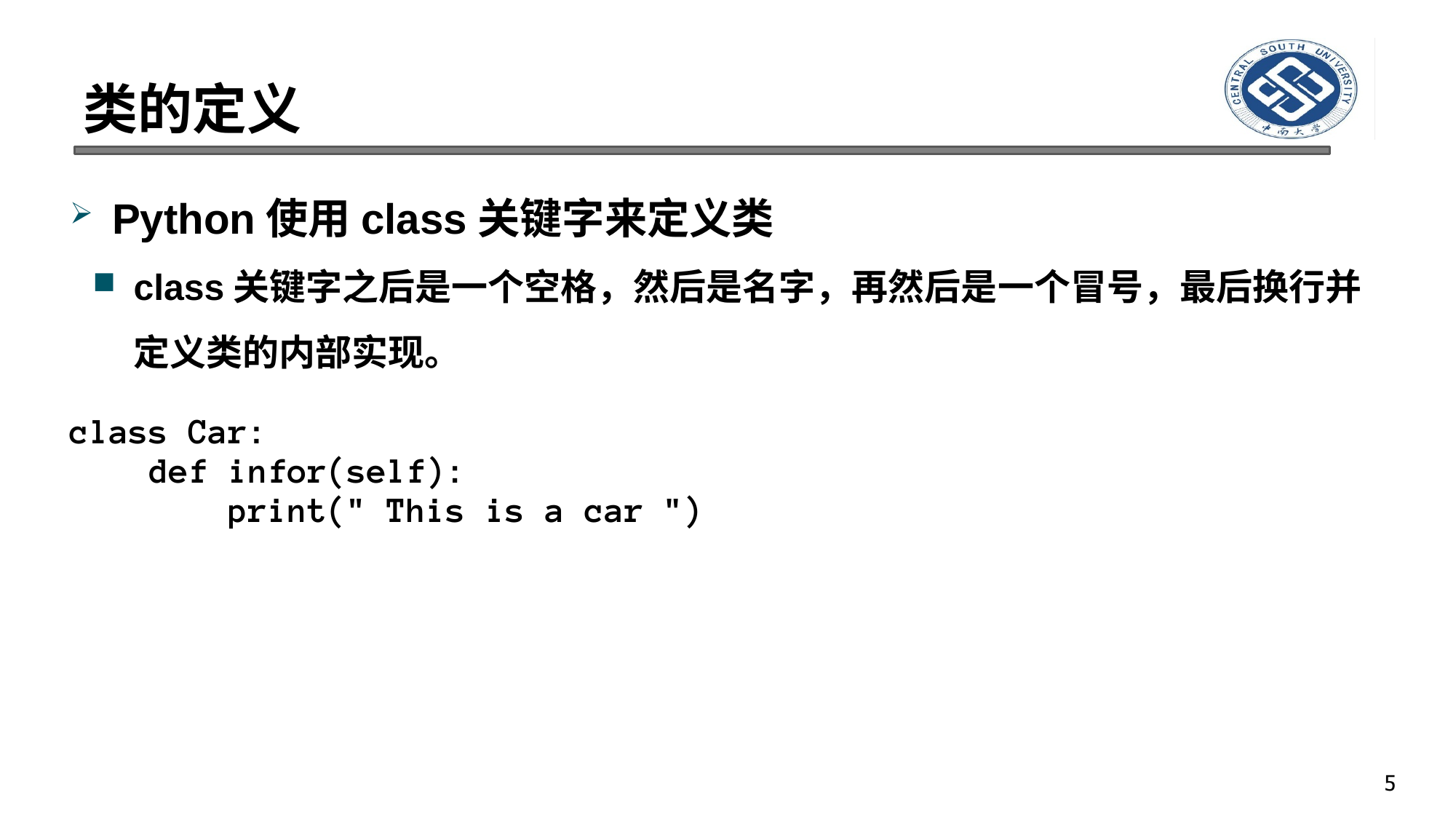

# 类的定义
Python使用class关键字来定义类
class关键字之后是一个空格，然后是名字，再然后是一个冒号，最后换行并定义类的内部实现。

class Car:
	    def infor(self):
        print(" This is a car ")

5